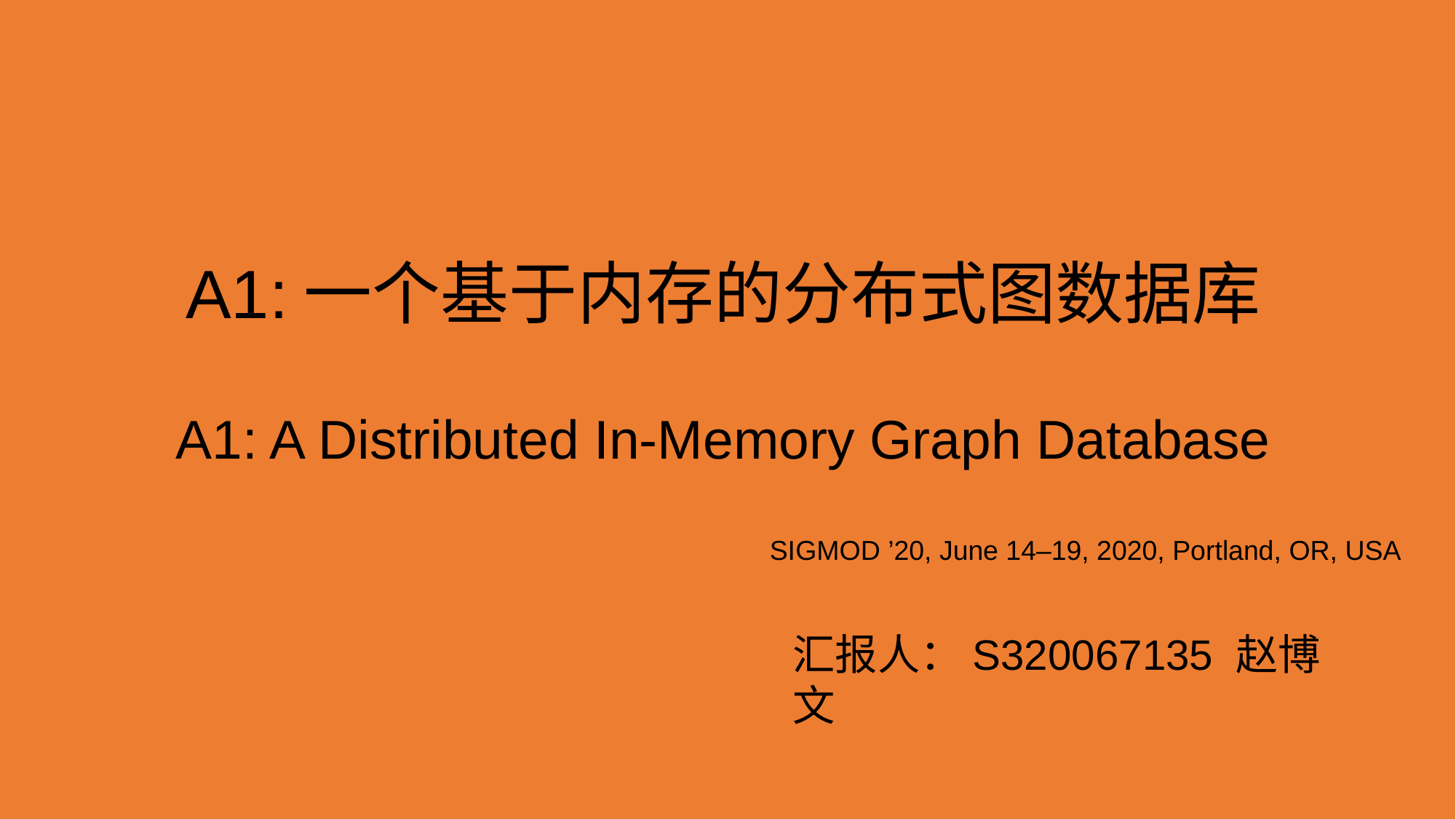

A1:一个基于内存的分布式图数据库
A1: A Distributed In-Memory Graph Database
SIGMOD ’20, June 14–19, 2020, Portland, OR, USA
汇报人：S320067135 赵博文